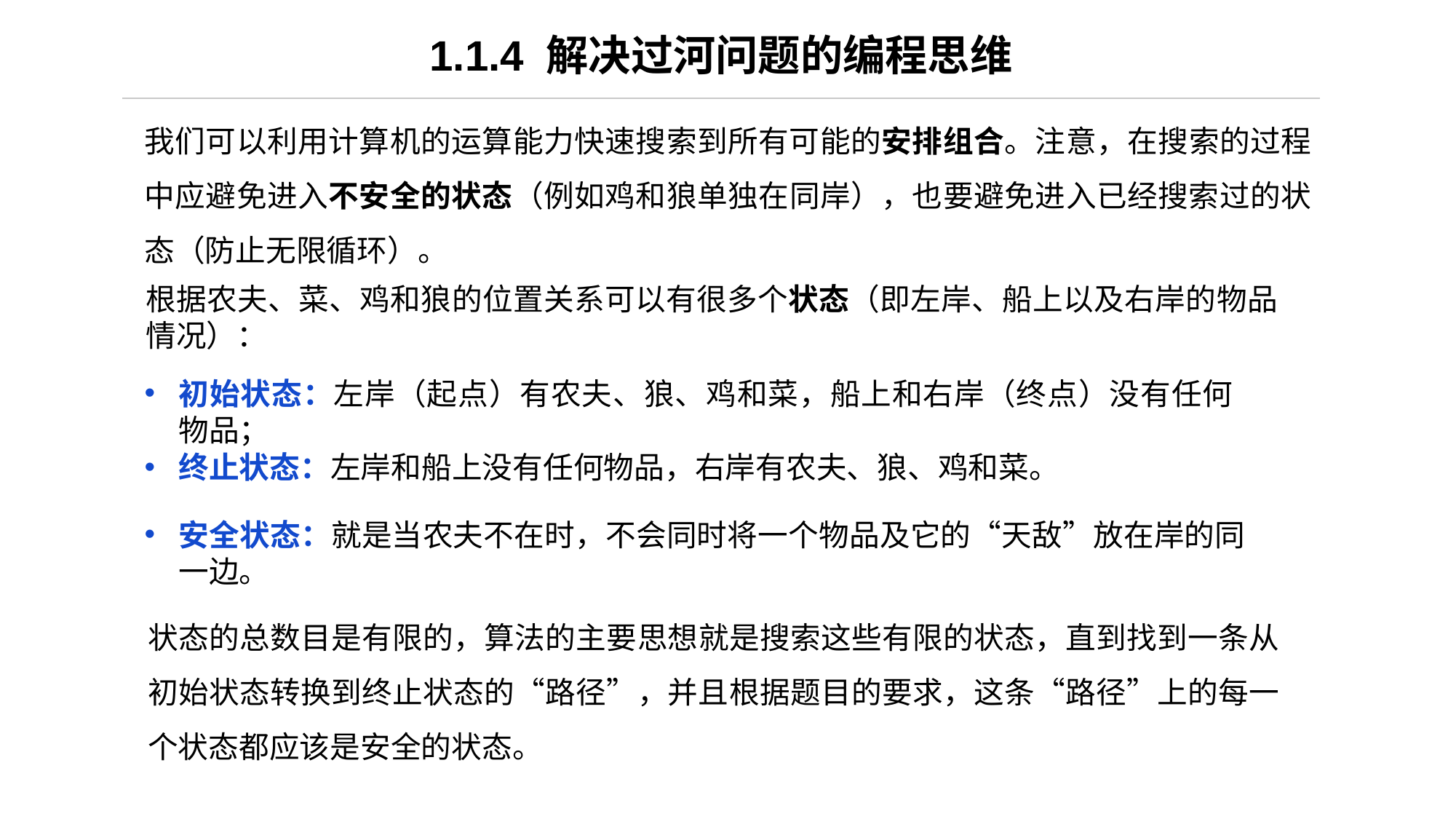

1.1.4 解决过河问题的编程思维
我们可以利用计算机的运算能力快速搜索到所有可能的安排组合。注意，在搜索的过程中应避免进入不安全的状态（例如鸡和狼单独在同岸），也要避免进入已经搜索过的状态（防止无限循环）。
根据农夫、菜、鸡和狼的位置关系可以有很多个状态（即左岸、船上以及右岸的物品情况）：
初始状态：左岸（起点）有农夫、狼、鸡和菜，船上和右岸（终点）没有任何物品；
终止状态：左岸和船上没有任何物品，右岸有农夫、狼、鸡和菜。
安全状态：就是当农夫不在时，不会同时将一个物品及它的“天敌”放在岸的同一边。
状态的总数目是有限的，算法的主要思想就是搜索这些有限的状态，直到找到一条从初始状态转换到终止状态的“路径”，并且根据题目的要求，这条“路径”上的每一个状态都应该是安全的状态。